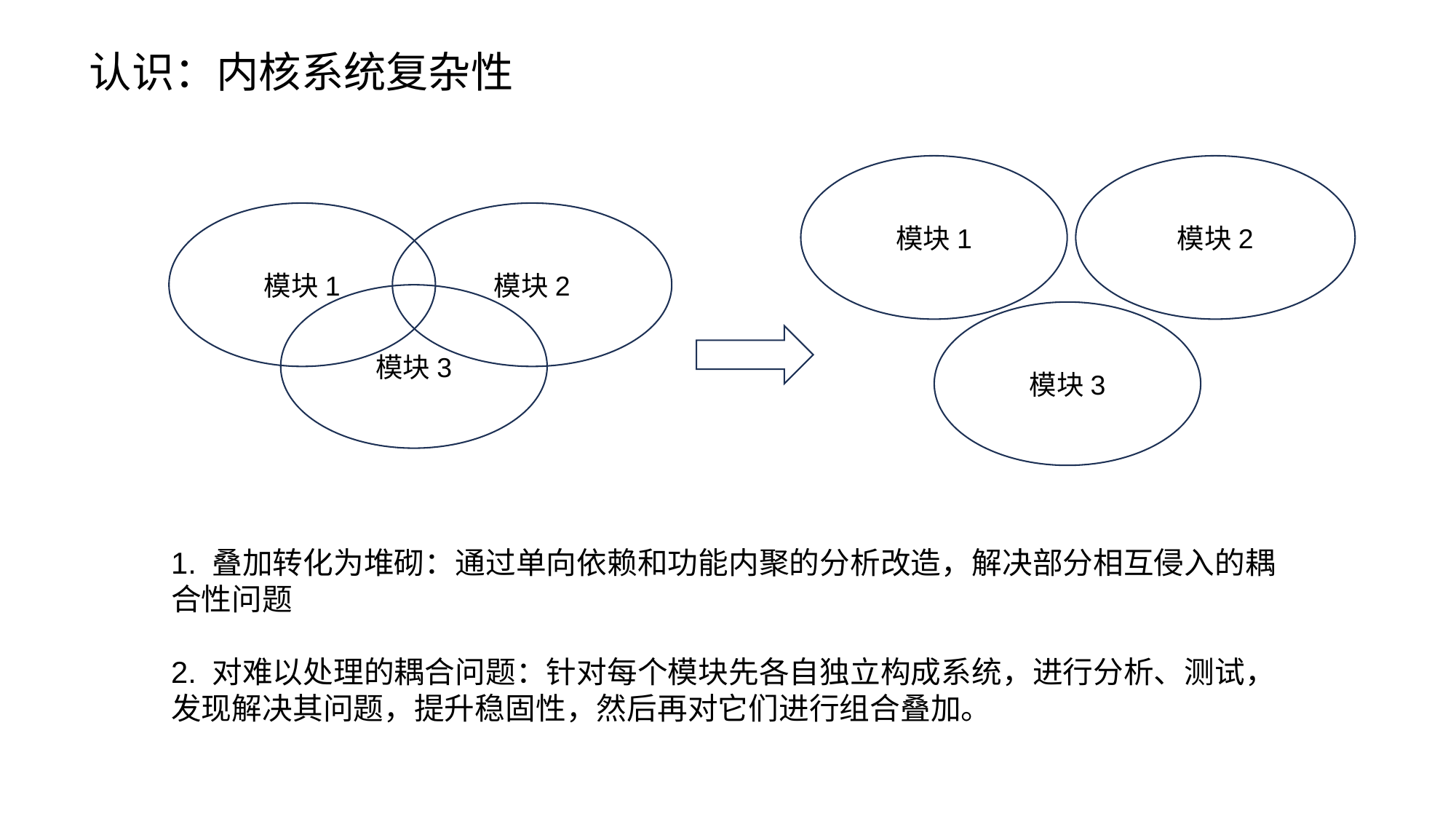

认识：内核系统复杂性
模块1
模块2
模块1
模块2
模块3
模块3

1. 叠加转化为堆砌：通过单向依赖和功能内聚的分析改造，解决部分相互侵入的耦合性问题

2. 对难以处理的耦合问题：针对每个模块先各自独立构成系统，进行分析、测试，发现解决其问题，提升稳固性，然后再对它们进行组合叠加。